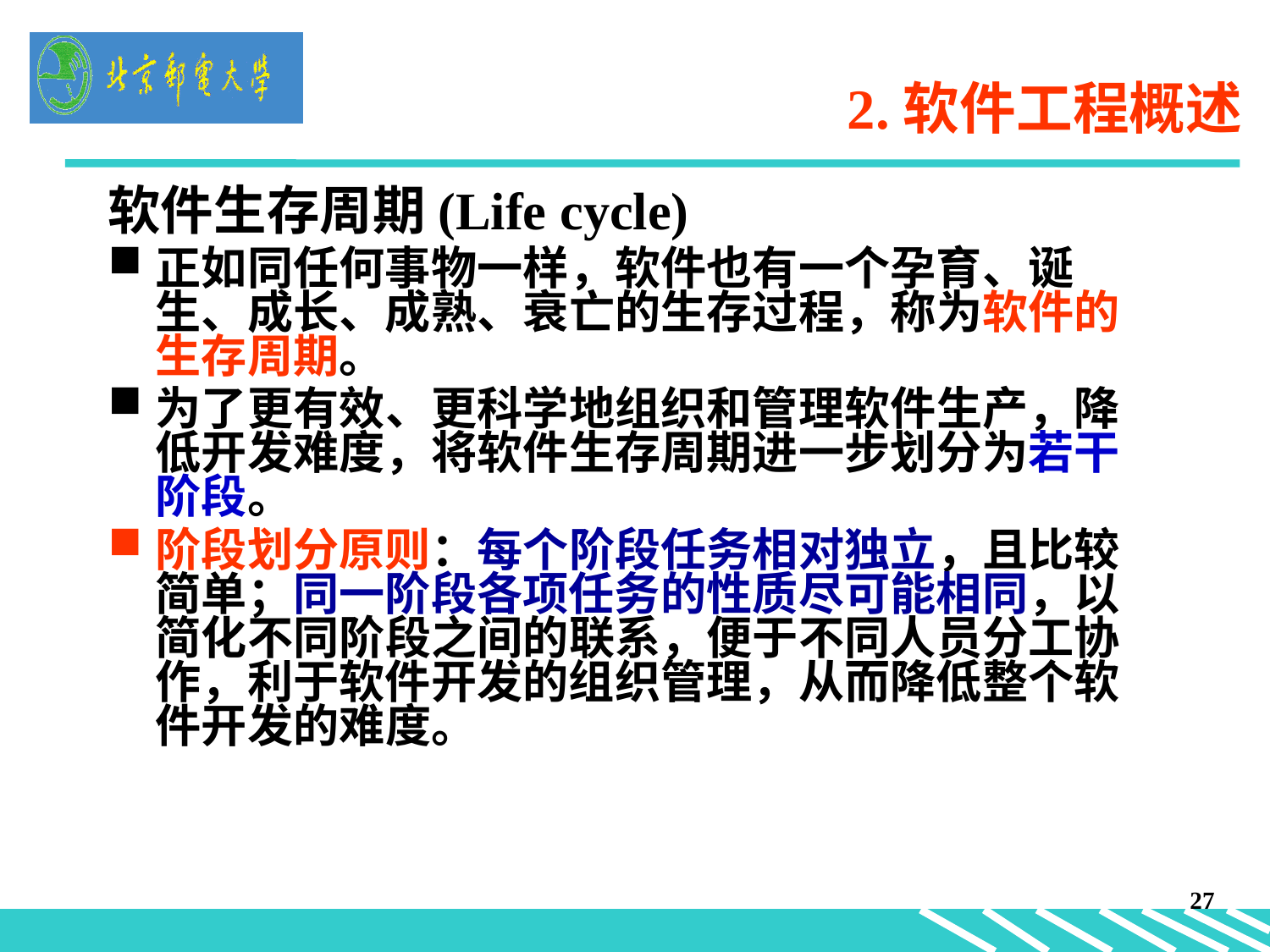

# 2.软件工程概述
软件生存周期(Life cycle)
正如同任何事物一样，软件也有一个孕育、诞生、成长、成熟、衰亡的生存过程，称为软件的生存周期。
为了更有效、更科学地组织和管理软件生产，降低开发难度，将软件生存周期进一步划分为若干阶段。
阶段划分原则：每个阶段任务相对独立，且比较简单；同一阶段各项任务的性质尽可能相同，以简化不同阶段之间的联系，便于不同人员分工协作，利于软件开发的组织管理，从而降低整个软件开发的难度。

27